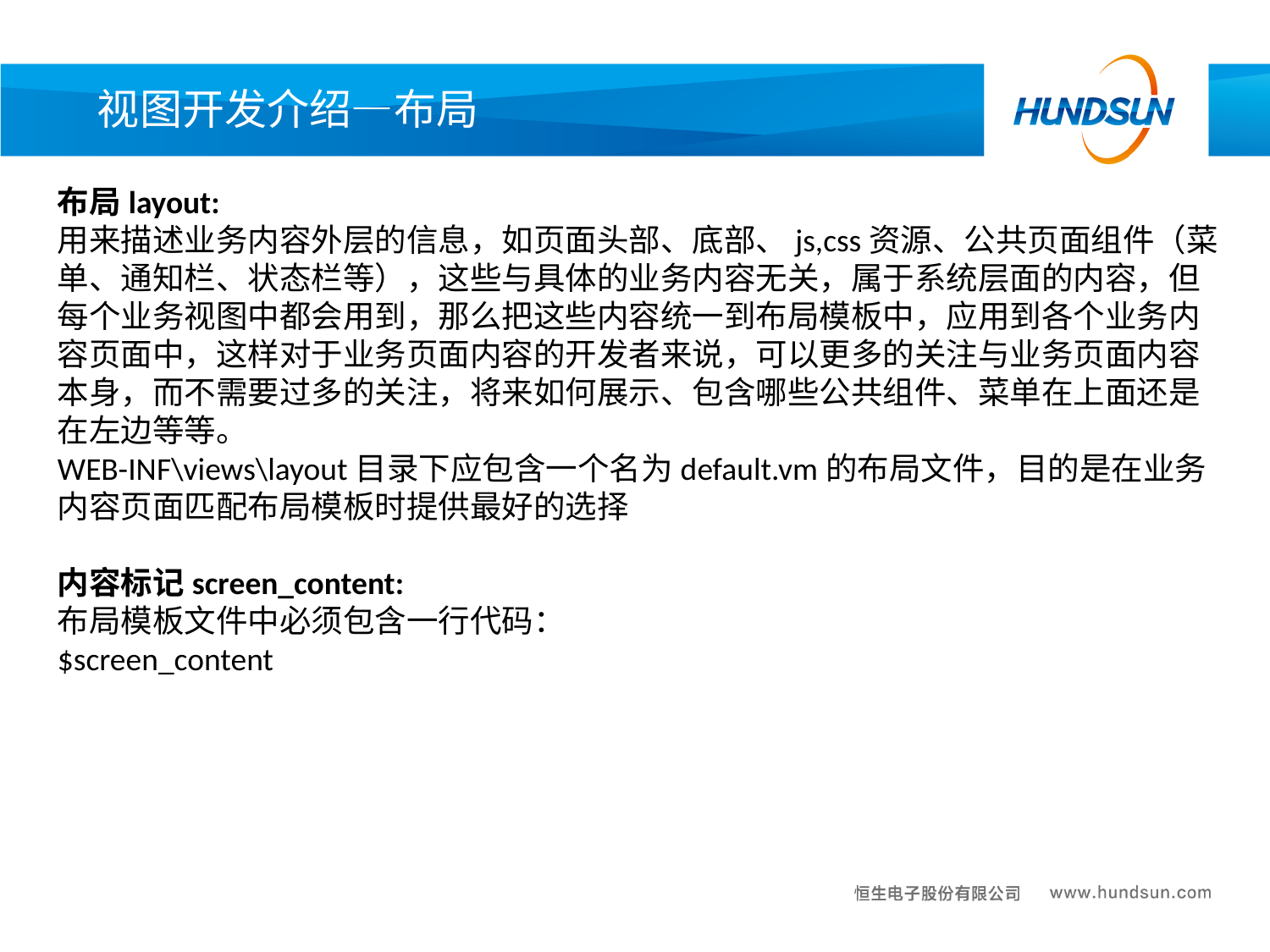

视图开发介绍—布局
布局layout:
用来描述业务内容外层的信息，如页面头部、底部、js,css资源、公共页面组件（菜单、通知栏、状态栏等），这些与具体的业务内容无关，属于系统层面的内容，但每个业务视图中都会用到，那么把这些内容统一到布局模板中，应用到各个业务内容页面中，这样对于业务页面内容的开发者来说，可以更多的关注与业务页面内容本身，而不需要过多的关注，将来如何展示、包含哪些公共组件、菜单在上面还是在左边等等。
WEB-INF\views\layout目录下应包含一个名为default.vm的布局文件，目的是在业务内容页面匹配布局模板时提供最好的选择

内容标记screen_content:
布局模板文件中必须包含一行代码：
$screen_content